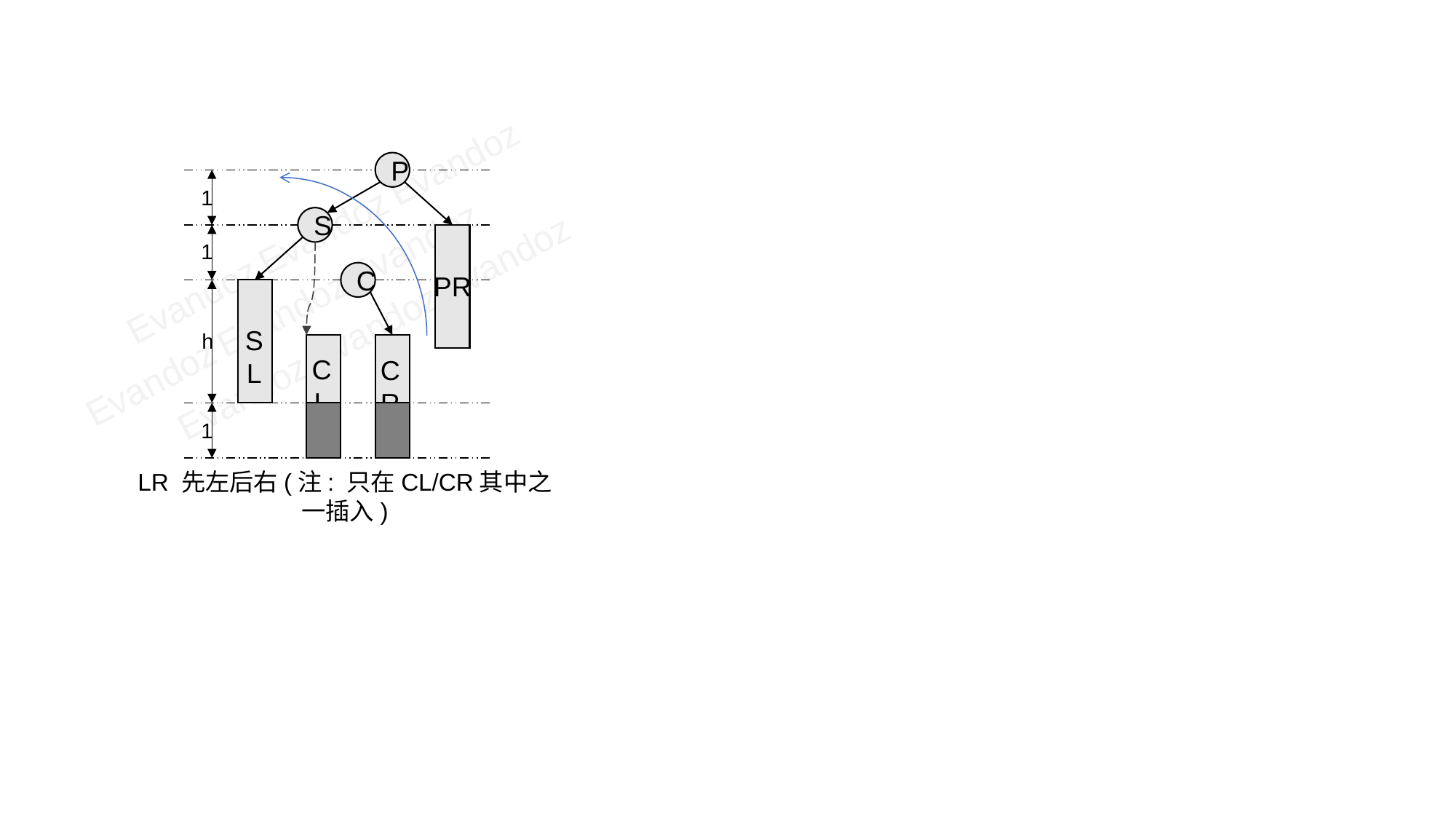

P

1
S
Evandoz
Evandoz
Evandoz
Evandoz
Evandoz
Evandoz
Evandoz
Evandoz
Evandoz

1
C
PR

SL
h

CL
CR

1
LR 先左后右(注: 只在CL/CR其中之一插入)